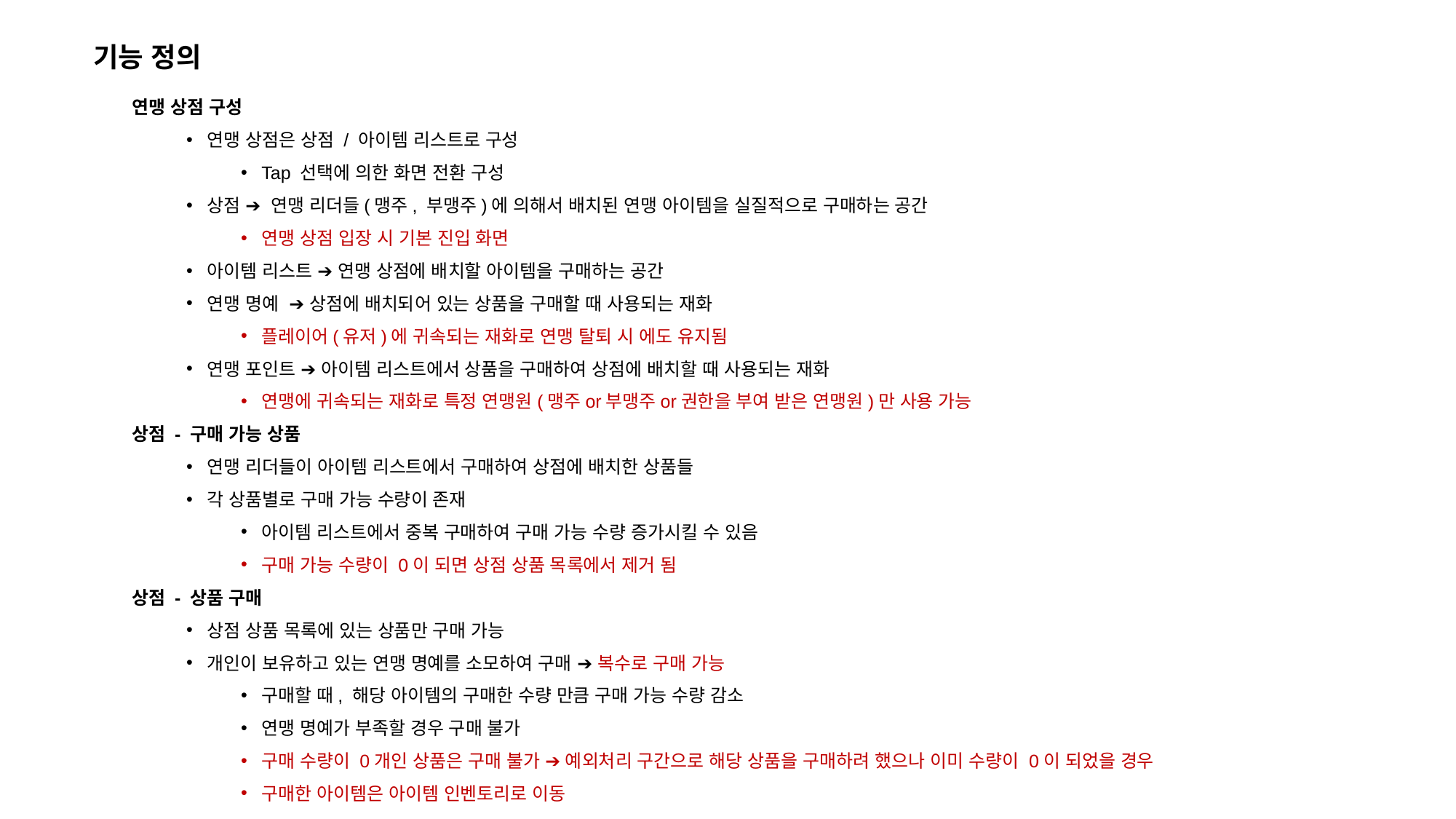

기능 정의
연맹 상점 구성
연맹 상점은 상점 / 아이템 리스트로 구성
Tap 선택에 의한 화면 전환 구성
상점 ➔  연맹 리더들(맹주, 부맹주)에 의해서 배치된 연맹 아이템을 실질적으로 구매하는 공간
연맹 상점 입장 시 기본 진입 화면
아이템 리스트 ➔ 연맹 상점에 배치할 아이템을 구매하는 공간
연맹 명예  ➔ 상점에 배치되어 있는 상품을 구매할 때 사용되는 재화
플레이어(유저)에 귀속되는 재화로 연맹 탈퇴 시 에도 유지됨
연맹 포인트 ➔ 아이템 리스트에서 상품을 구매하여 상점에 배치할 때 사용되는 재화
연맹에 귀속되는 재화로 특정 연맹원(맹주or부맹주or권한을 부여 받은 연맹원)만 사용 가능
상점 - 구매 가능 상품
연맹 리더들이 아이템 리스트에서 구매하여 상점에 배치한 상품들
각 상품별로 구매 가능 수량이 존재
아이템 리스트에서 중복 구매하여 구매 가능 수량 증가시킬 수 있음
구매 가능 수량이 0이 되면 상점 상품 목록에서 제거 됨
상점 - 상품 구매
상점 상품 목록에 있는 상품만 구매 가능
개인이 보유하고 있는 연맹 명예를 소모하여 구매 ➔ 복수로 구매 가능
구매할 때, 해당 아이템의 구매한 수량 만큼 구매 가능 수량 감소
연맹 명예가 부족할 경우 구매 불가
구매 수량이 0개인 상품은 구매 불가 ➔ 예외처리 구간으로 해당 상품을 구매하려 했으나 이미 수량이 0이 되었을 경우
구매한 아이템은 아이템 인벤토리로 이동